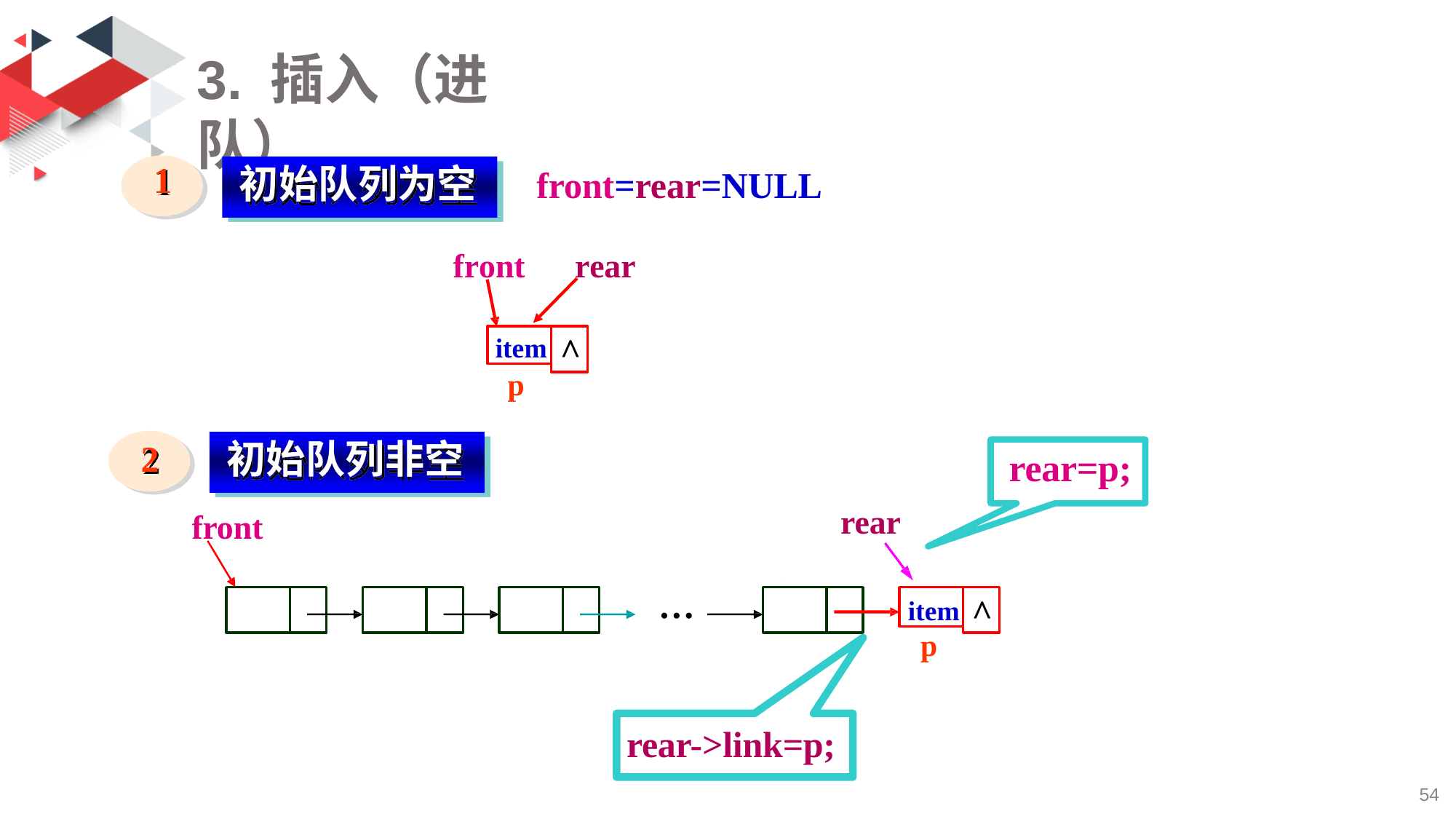

# 3. 插入（进队）

1

初始队列为空

front=rear=NULL

front
rear

item
^
p

初始队列非空

2

rear=p;

rear
front

…

item
^

p

rear->link=p;

54